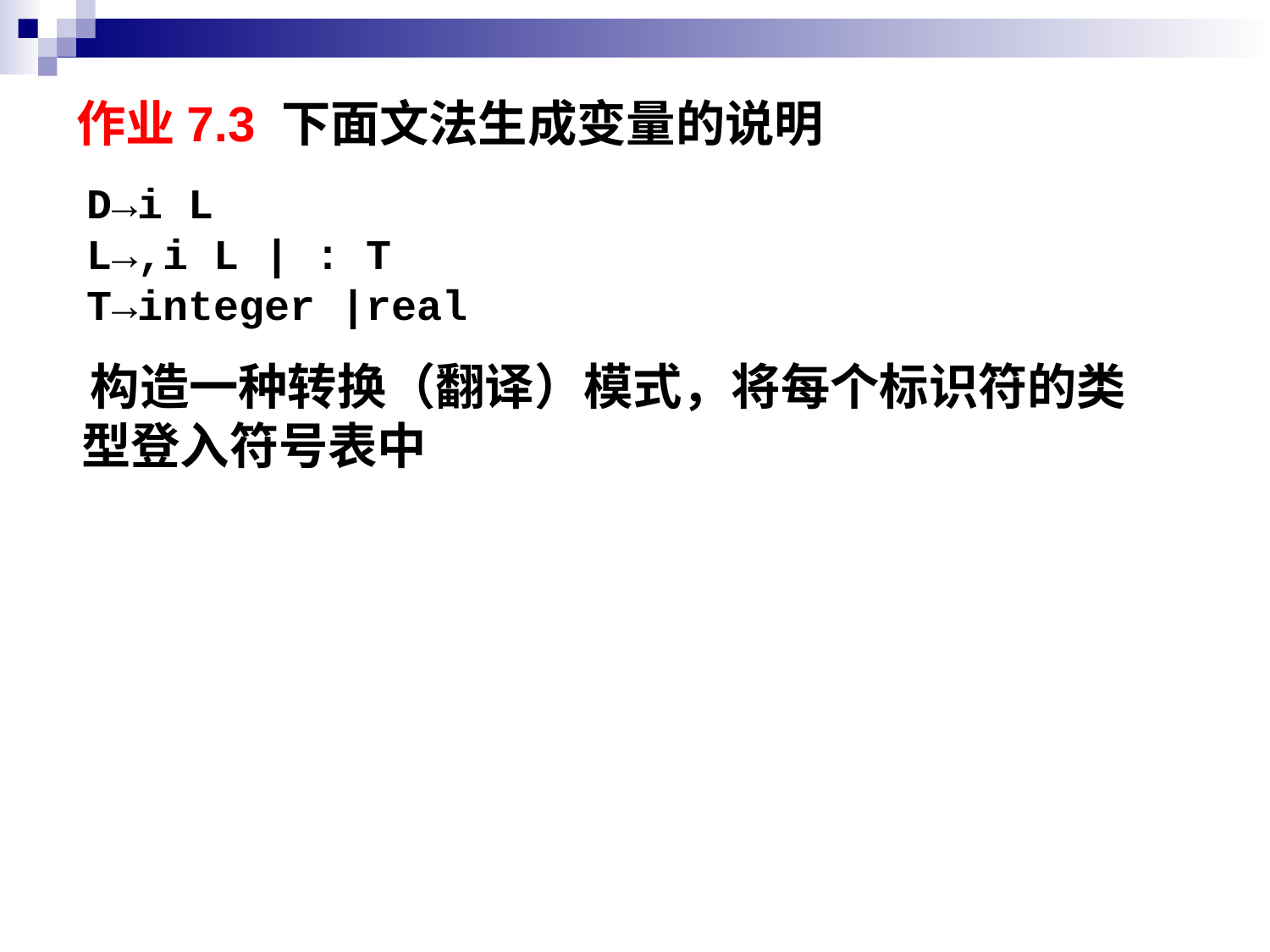

# 作业7.3 下面文法生成变量的说明
D→i L
L→,i L | : T
T→integer |real
    构造一种转换（翻译）模式，将每个标识符的类型登入符号表中